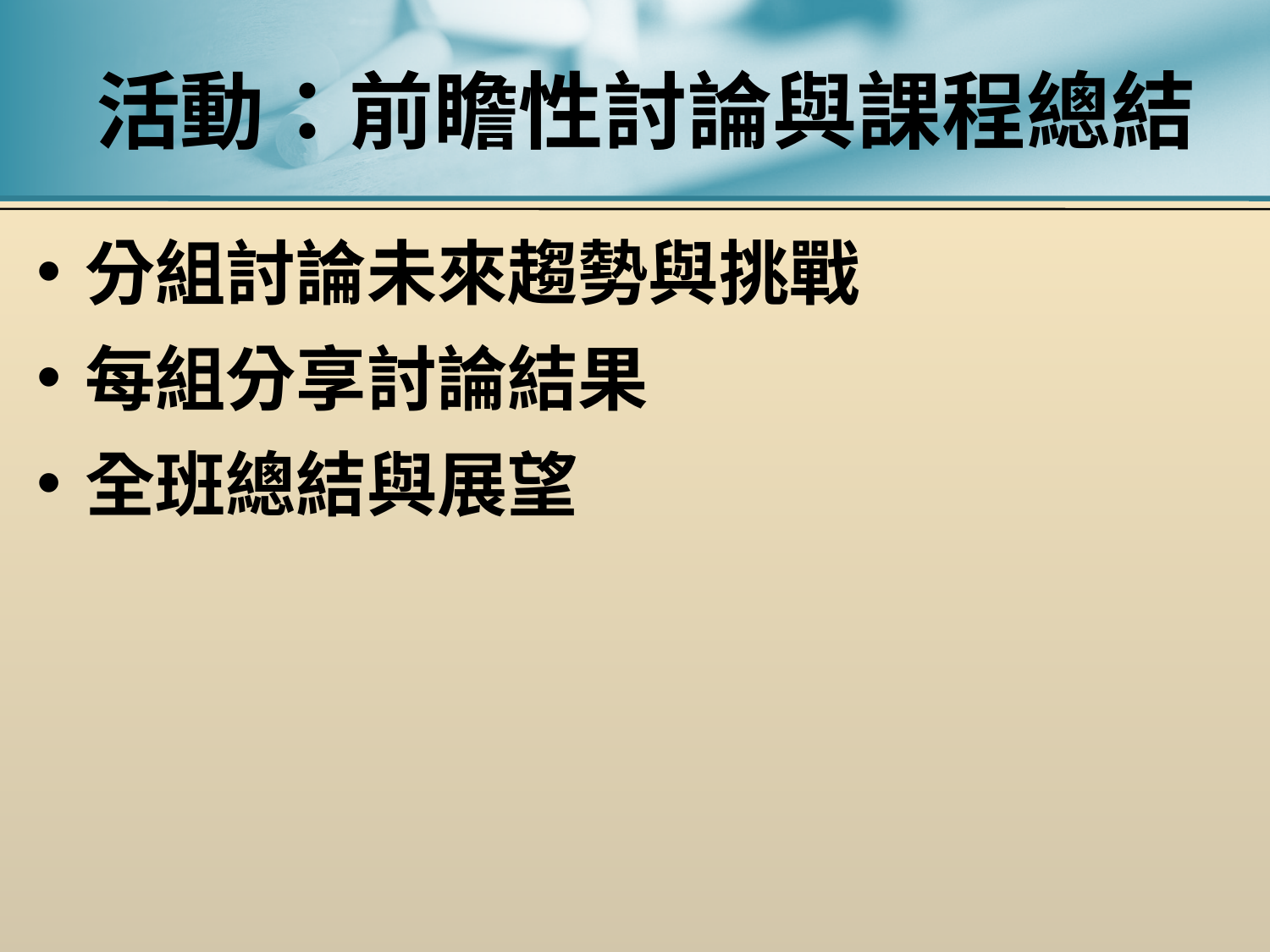

# 活動：前瞻性討論與課程總結
分組討論未來趨勢與挑戰
每組分享討論結果
全班總結與展望